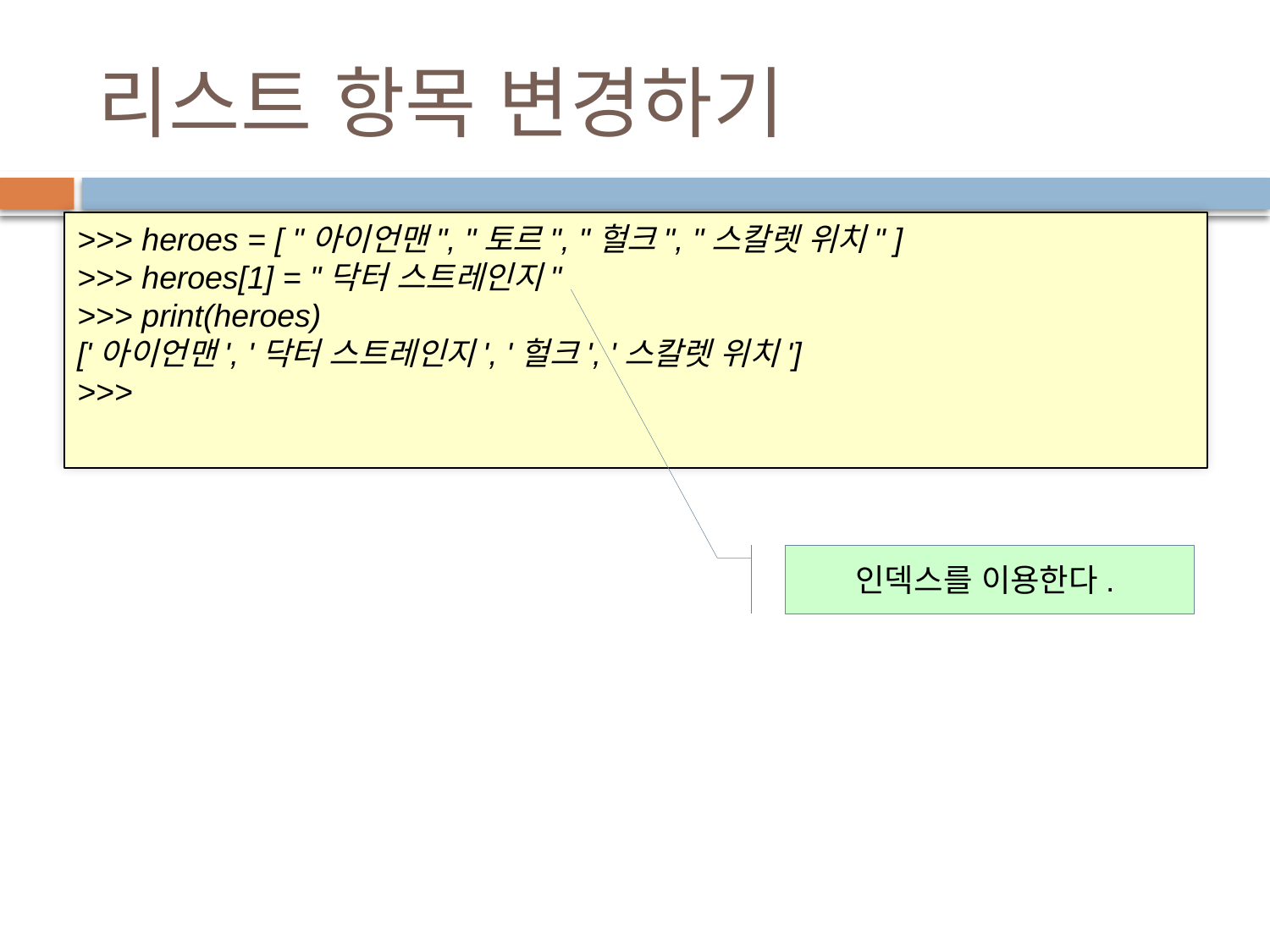

# 리스트 항목 변경하기
>>> heroes = [ "아이언맨", "토르", "헐크", "스칼렛 위치" ]
>>> heroes[1] = "닥터 스트레인지"
>>> print(heroes)
['아이언맨', '닥터 스트레인지', '헐크', '스칼렛 위치']
>>>
인덱스를 이용한다.